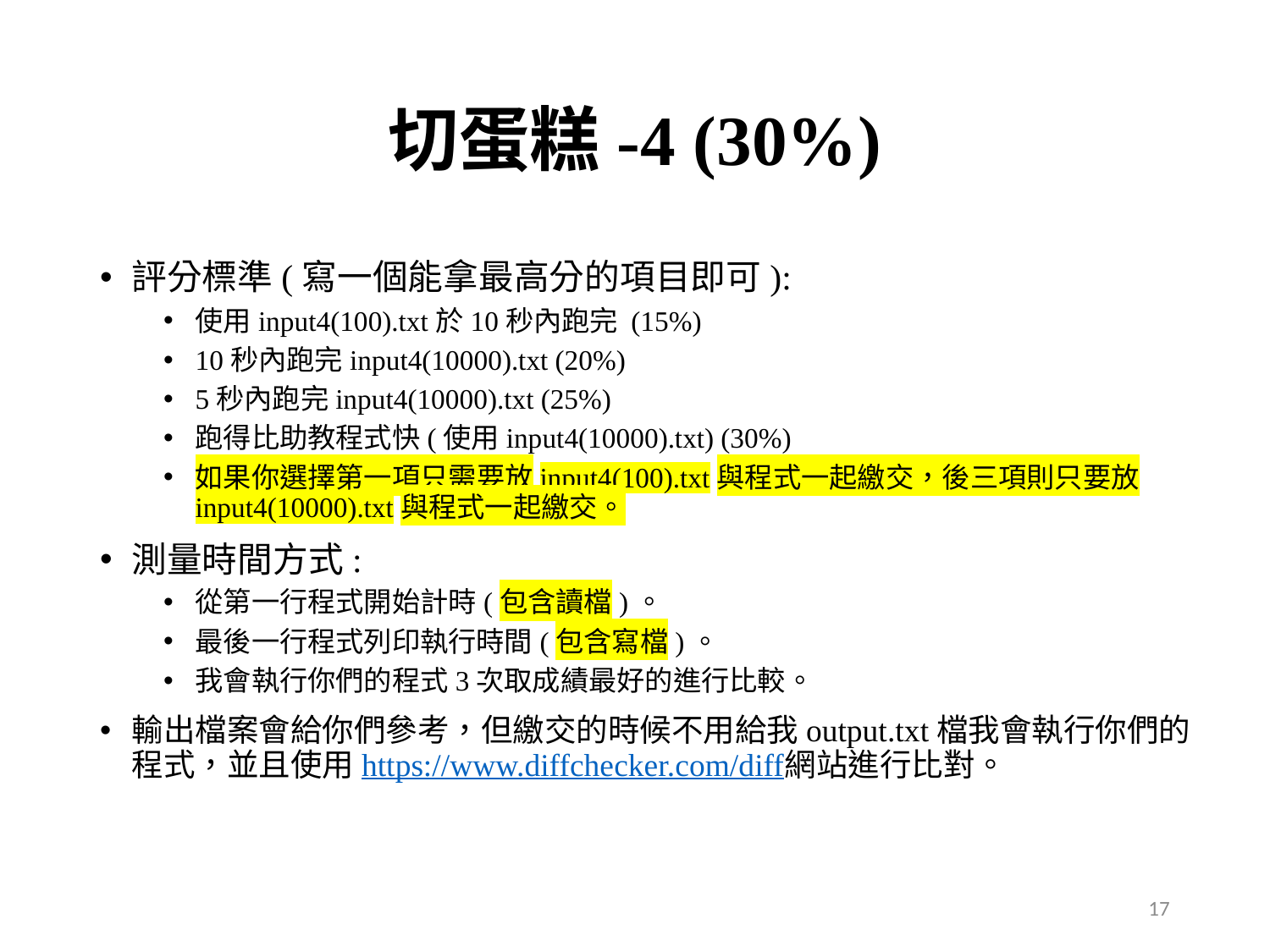

# 切蛋糕-4 (30%)
評分標準(寫一個能拿最高分的項目即可):
使用input4(100).txt於10秒內跑完 (15%)
10秒內跑完input4(10000).txt (20%)
5秒內跑完input4(10000).txt (25%)
跑得比助教程式快(使用input4(10000).txt) (30%)
如果你選擇第一項只需要放input4(100).txt與程式一起繳交，後三項則只要放input4(10000).txt與程式一起繳交。
測量時間方式:
從第一行程式開始計時(包含讀檔)。
最後一行程式列印執行時間(包含寫檔)。
我會執行你們的程式3次取成績最好的進行比較。
輸出檔案會給你們參考，但繳交的時候不用給我output.txt檔我會執行你們的程式，並且使用https://www.diffchecker.com/diff網站進行比對。

17